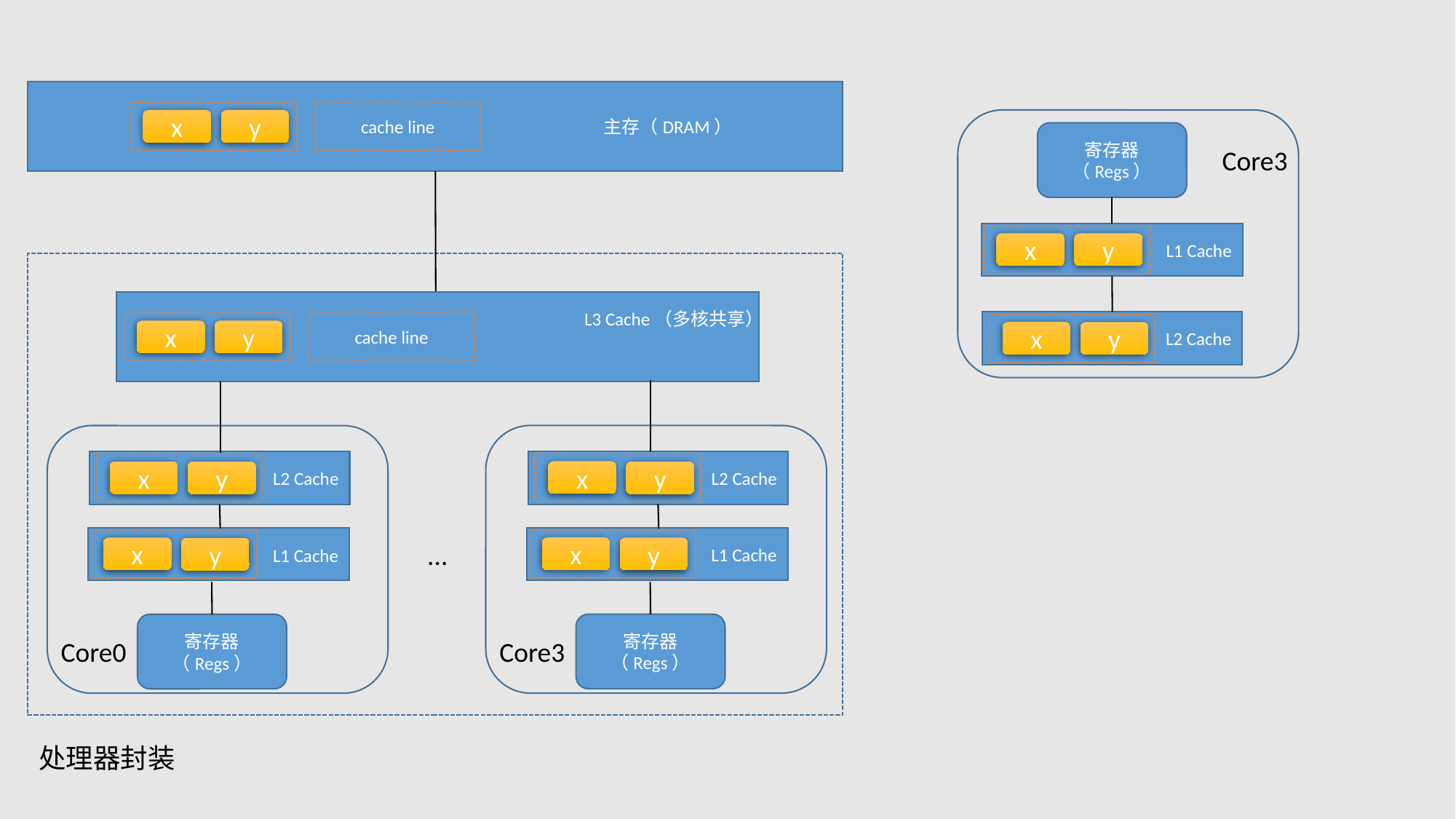

cache line

x

主存（DRAM）
y
寄存器（Regs）
Core3

x
y
L1 Cache

L3 Cache（多核共享）

cache line

x
y
x
y
L2 Cache

x
x
y
L2 Cache
y
L2 Cache

...
x
x
y
y
L1 Cache
L1 Cache
寄存器（Regs）
寄存器（Regs）
Core3
Core0
处理器封装